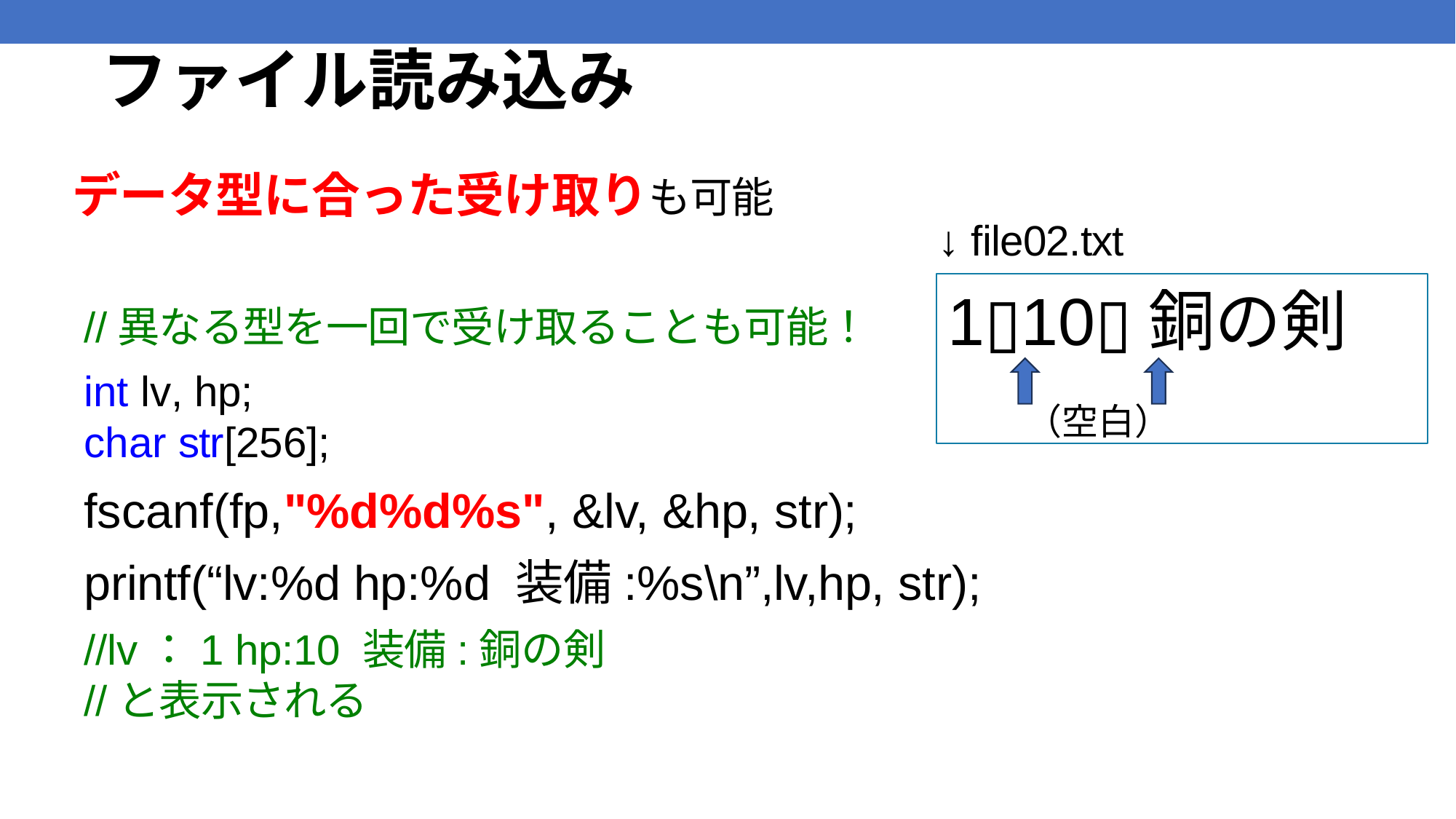

ファイル読み込み
データ型に合った受け取りも可能
↓ file02.txt
1▯10▯銅の剣

//異なる型を一回で受け取ることも可能！
int lv, hp;
char str[256];
fscanf(fp,"%d%d%s", &lv, &hp, str);
printf(“lv:%d hp:%d 装備:%s\n”,lv,hp, str);

（空白）
//lv：1 hp:10 装備:銅の剣
//と表示される